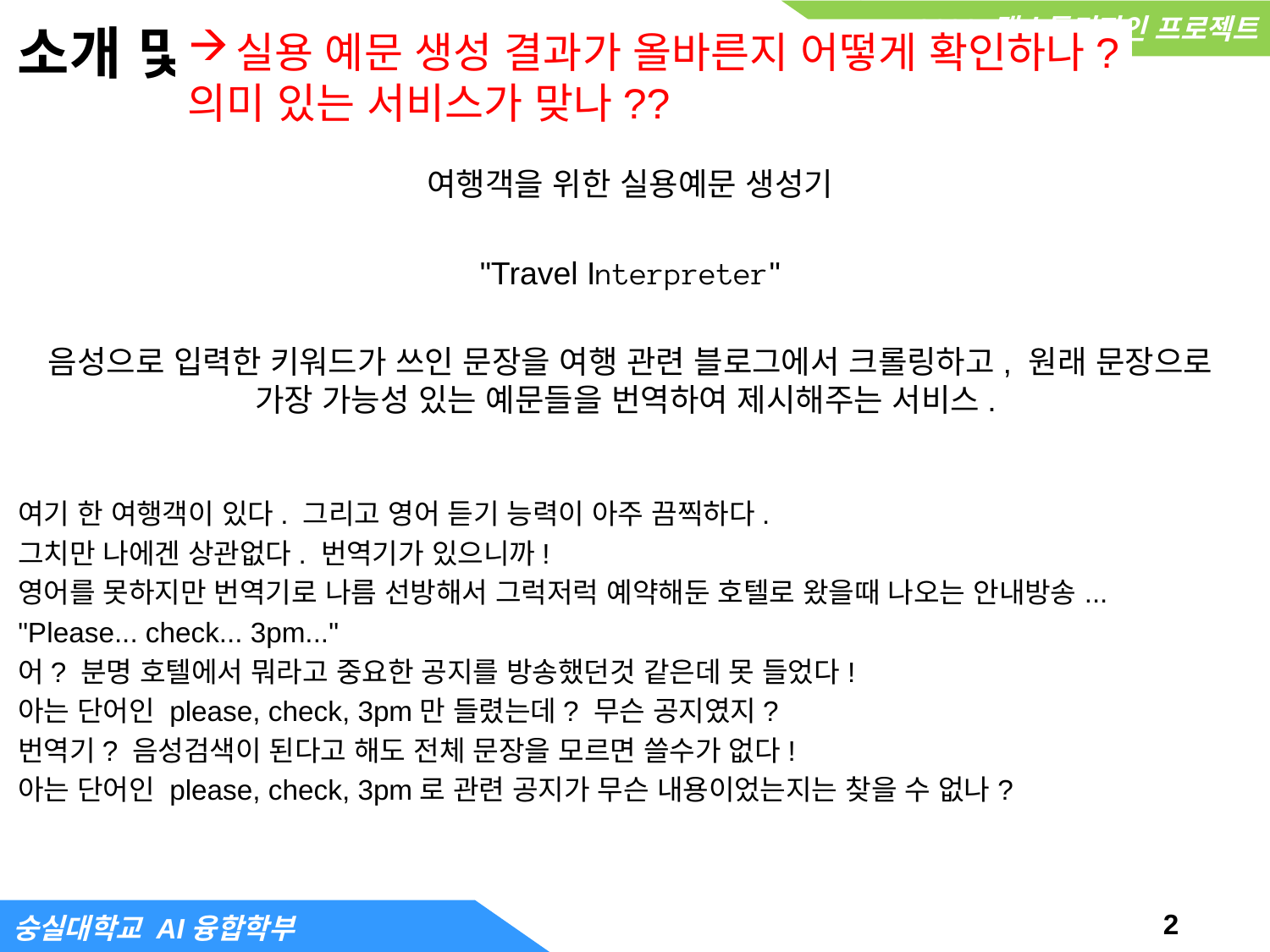

# 소개 및 개요
실용 예문 생성 결과가 올바른지 어떻게 확인하나?
의미 있는 서비스가 맞나??
여행객을 위한 실용예문 생성기

"Travel Interpreter"

음성으로 입력한 키워드가 쓰인 문장을 여행 관련 블로그에서 크롤링하고, 원래 문장으로 가장 가능성 있는 예문들을 번역하여 제시해주는 서비스.

여기 한 여행객이 있다. 그리고 영어 듣기 능력이 아주 끔찍하다.
그치만 나에겐 상관없다. 번역기가 있으니까!
영어를 못하지만 번역기로 나름 선방해서 그럭저럭 예약해둔 호텔로 왔을때 나오는 안내방송...
"Please... check... 3pm..."
어? 분명 호텔에서 뭐라고 중요한 공지를 방송했던것 같은데 못 들었다!
아는 단어인 please, check, 3pm만 들렸는데? 무슨 공지였지?
번역기? 음성검색이 된다고 해도 전체 문장을 모르면 쓸수가 없다!
아는 단어인 please, check, 3pm로 관련 공지가 무슨 내용이었는지는 찾을 수 없나?